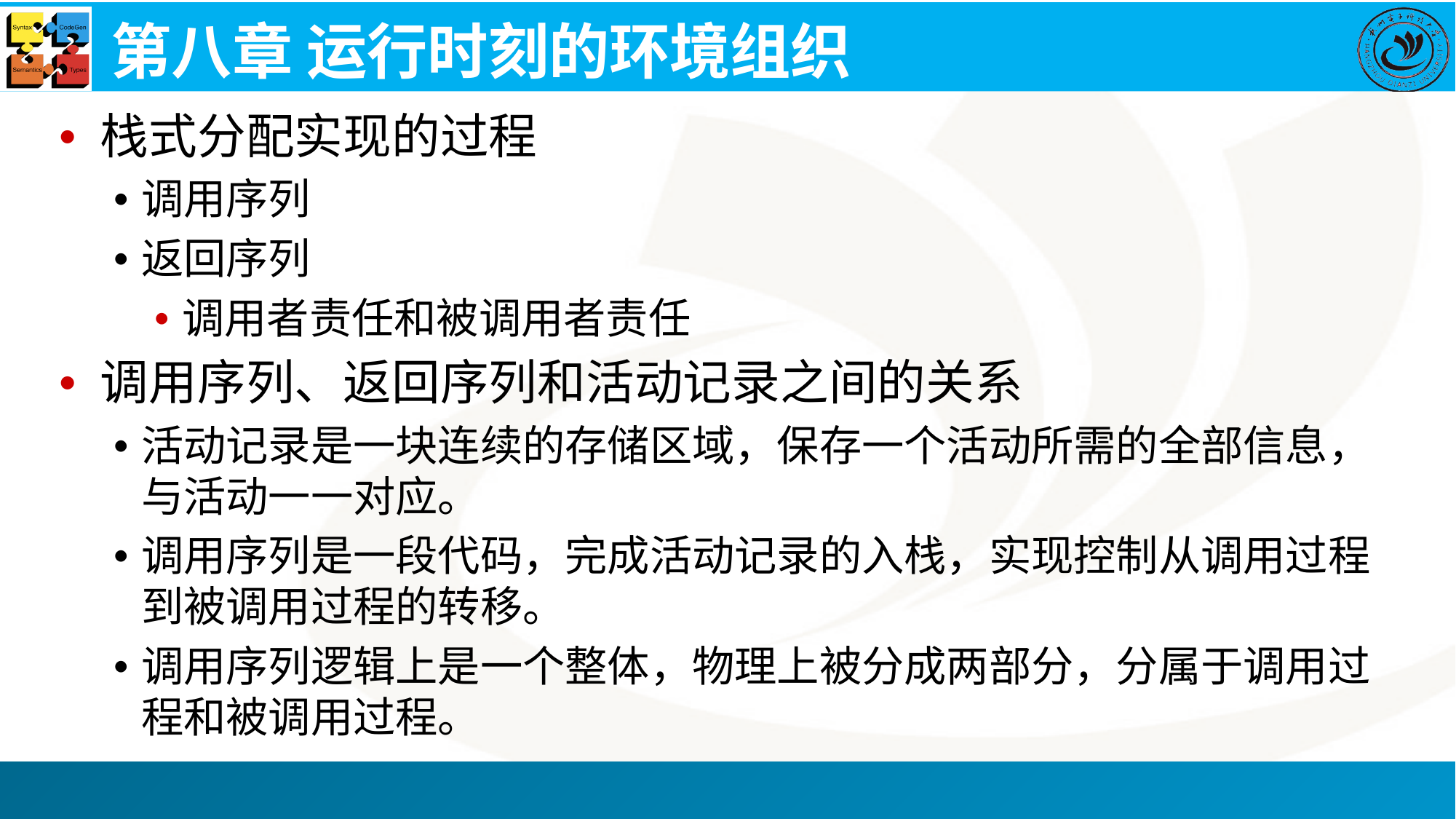

# 第八章 运行时刻的环境组织
栈式分配实现的过程
调用序列
返回序列
调用者责任和被调用者责任
调用序列、返回序列和活动记录之间的关系
活动记录是一块连续的存储区域，保存一个活动所需的全部信息，与活动一一对应。
调用序列是一段代码，完成活动记录的入栈，实现控制从调用过程到被调用过程的转移。
调用序列逻辑上是一个整体，物理上被分成两部分，分属于调用过程和被调用过程。
41